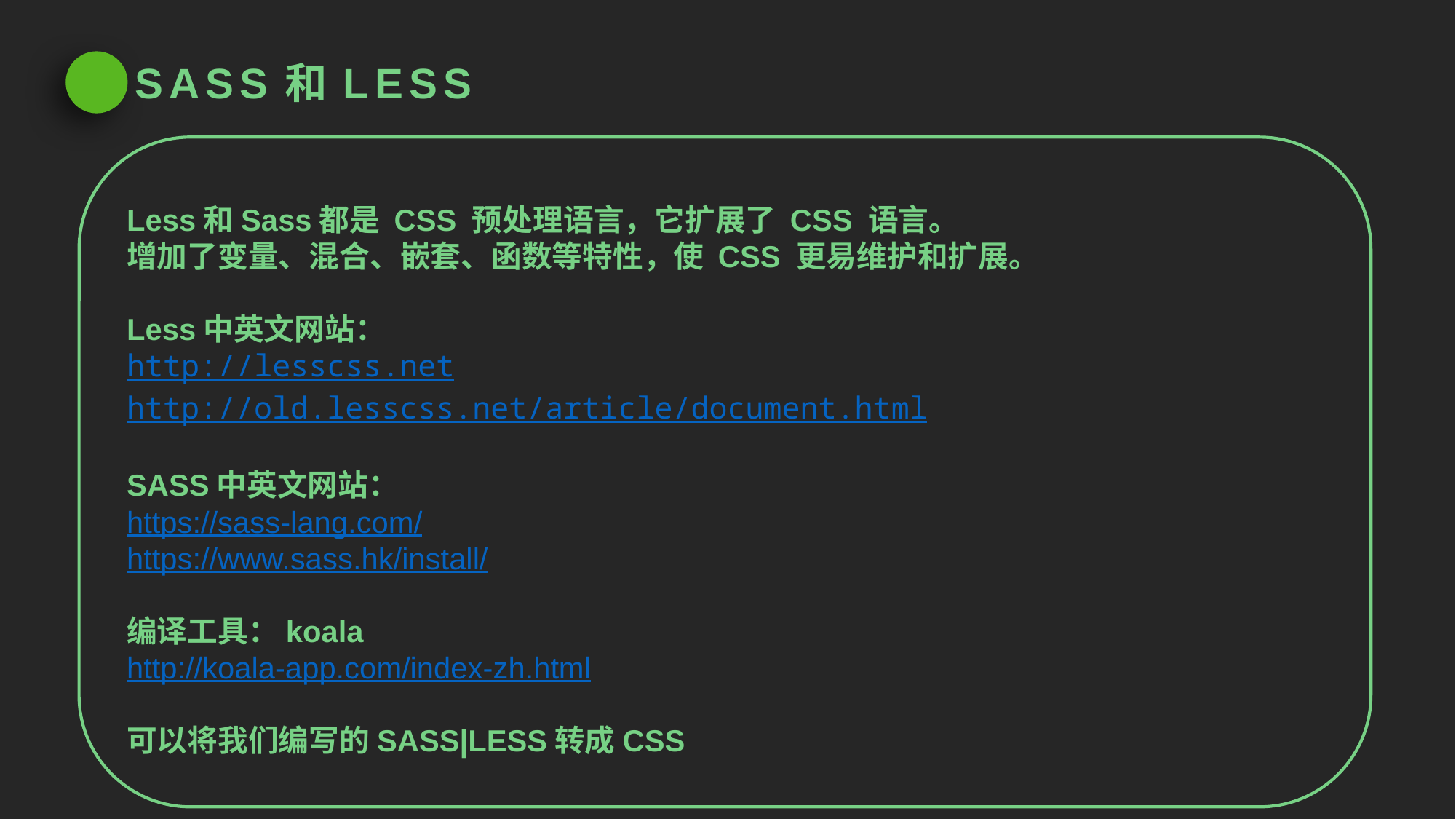

SASS和LESS

Less和Sass都是 CSS 预处理语言，它扩展了 CSS 语言。
增加了变量、混合、嵌套、函数等特性，使 CSS 更易维护和扩展。

Less中英文网站：
http://lesscss.net
http://old.lesscss.net/article/document.html

SASS中英文网站：
https://sass-lang.com/
https://www.sass.hk/install/

编译工具：koala
http://koala-app.com/index-zh.html

可以将我们编写的SASS|LESS转成CSS